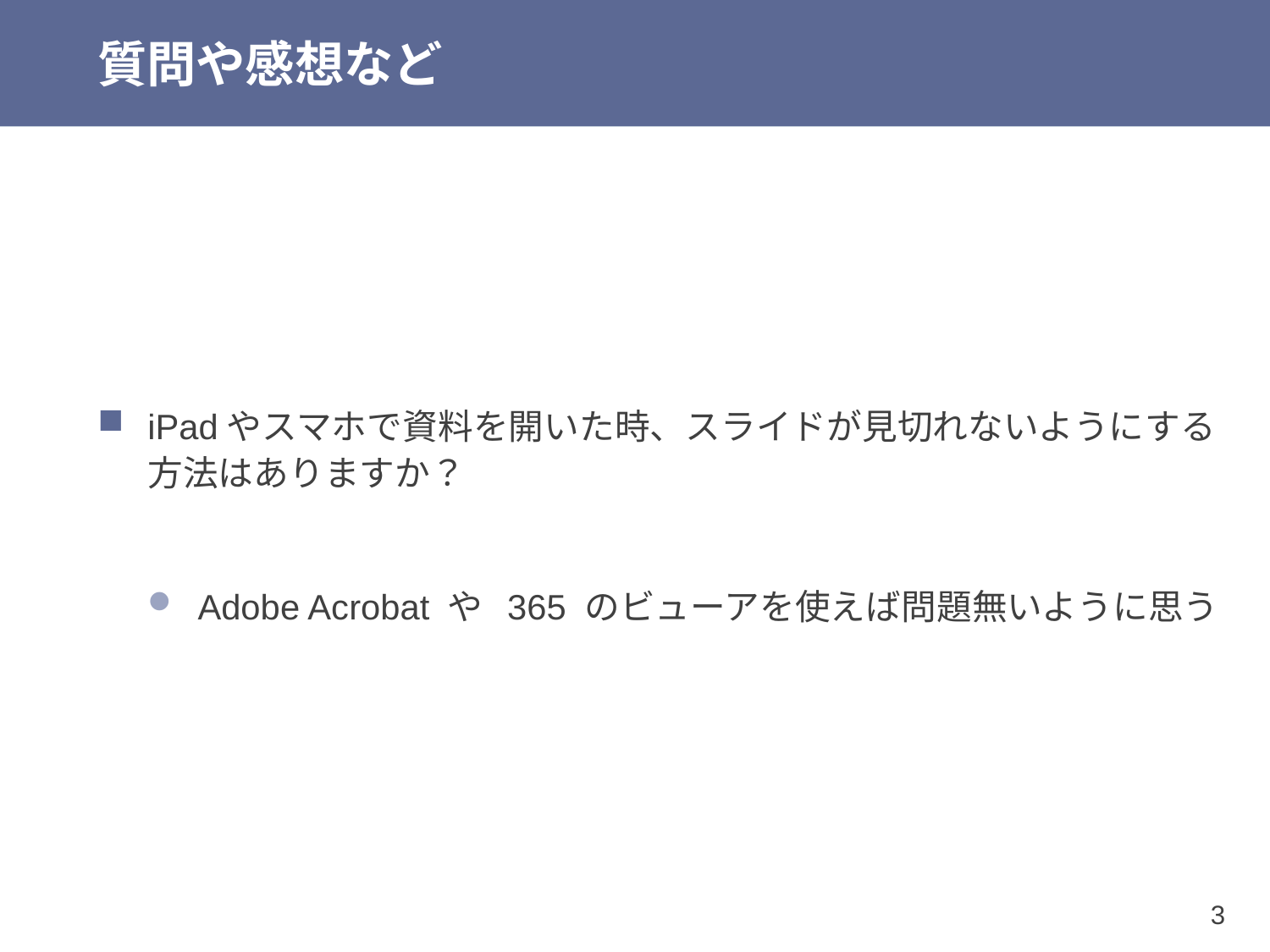

# 質問や感想など
iPadやスマホで資料を開いた時、スライドが見切れないようにする方法はありますか？

Adobe Acrobat や  365 のビューアを使えば問題無いように思う